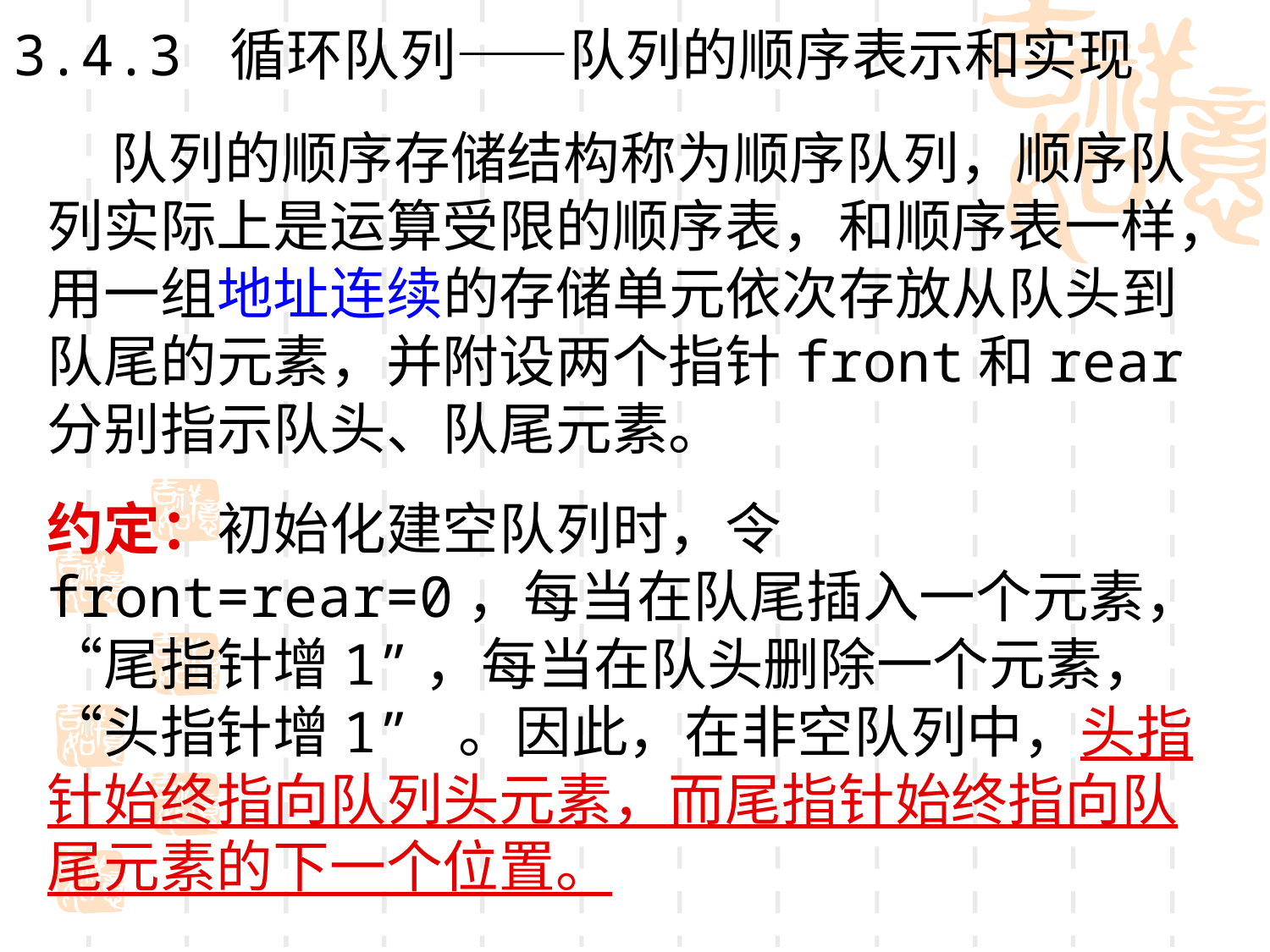

3.4.3 循环队列——队列的顺序表示和实现
    队列的顺序存储结构称为顺序队列，顺序队列实际上是运算受限的顺序表，和顺序表一样，用一组地址连续的存储单元依次存放从队头到队尾的元素，并附设两个指针front和rear分别指示队头、队尾元素。
约定：初始化建空队列时，令front=rear=0，每当在队尾插入一个元素，“尾指针增1”，每当在队头删除一个元素，“头指针增1” 。因此，在非空队列中，头指针始终指向队列头元素，而尾指针始终指向队尾元素的下一个位置。